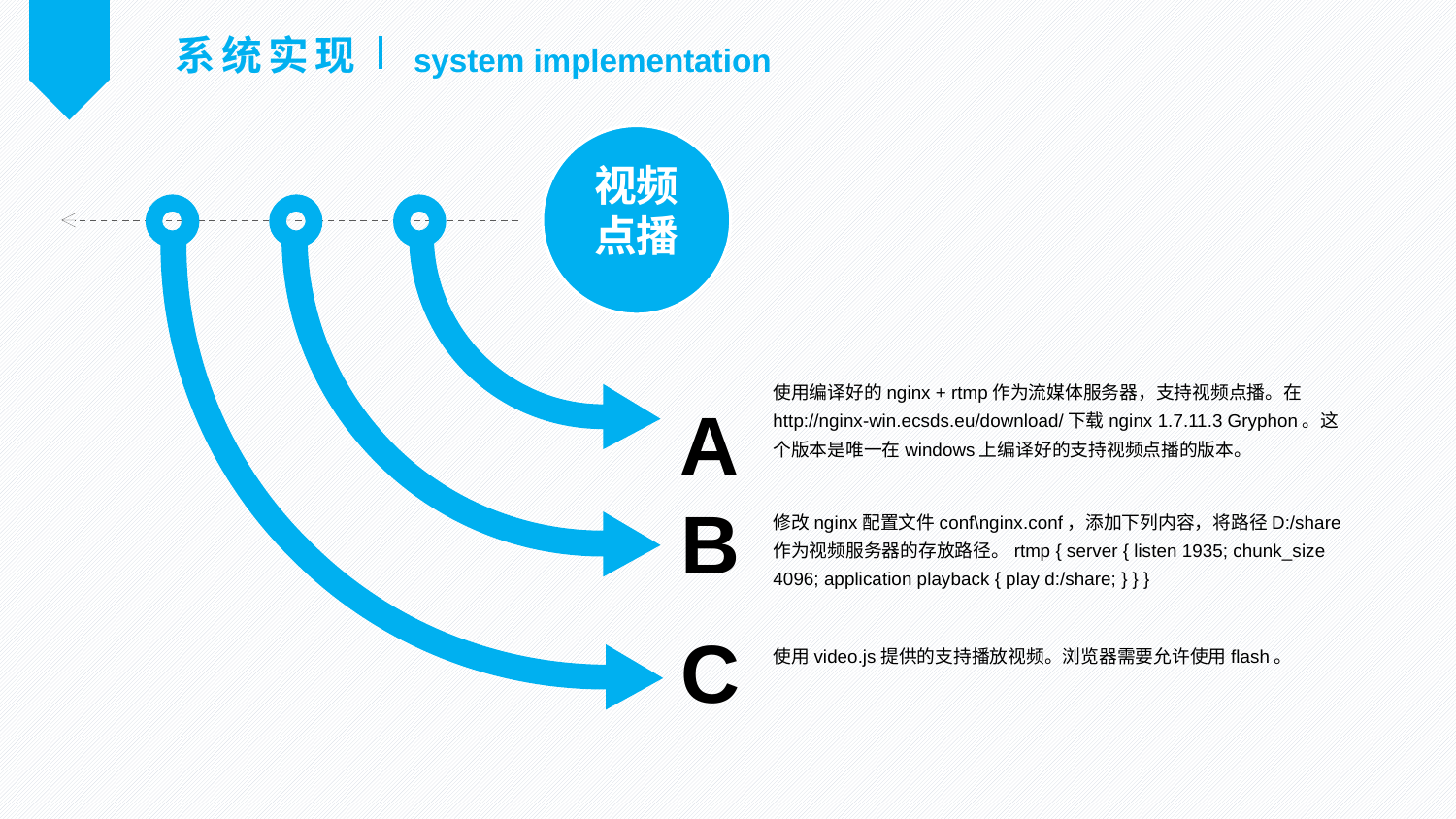

系统实现
system implementation
视频点播

A
使用编译好的nginx + rtmp作为流媒体服务器，支持视频点播。在http://nginx-win.ecsds.eu/download/下载nginx 1.7.11.3 Gryphon。这个版本是唯一在windows上编译好的支持视频点播的版本。
B
修改nginx配置文件conf\nginx.conf，添加下列内容，将路径D:/share作为视频服务器的存放路径。rtmp { server { listen 1935; chunk_size 4096; application playback { play d:/share; } } }
C
使用video.js提供的支持播放视频。浏览器需要允许使用flash。
延时符